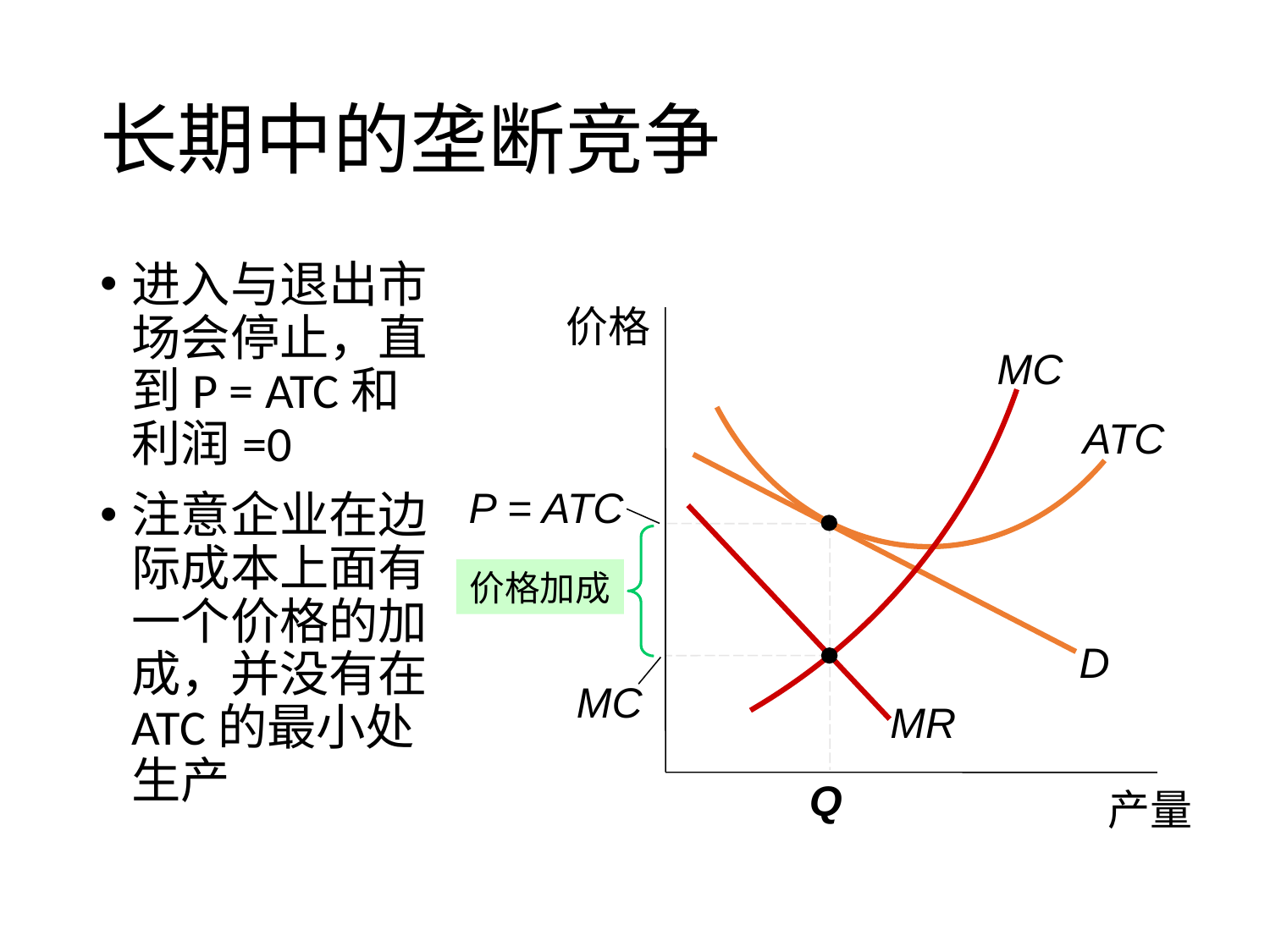

# 长期中的垄断竞争

MC

ATC
进入与退出市场会停止，直到P = ATC和利润=0
注意企业在边际成本上面有一个价格的加成，并没有在ATC的最小处生产

价格

产量

P = ATC

价格加成
D

MC
MR
Q